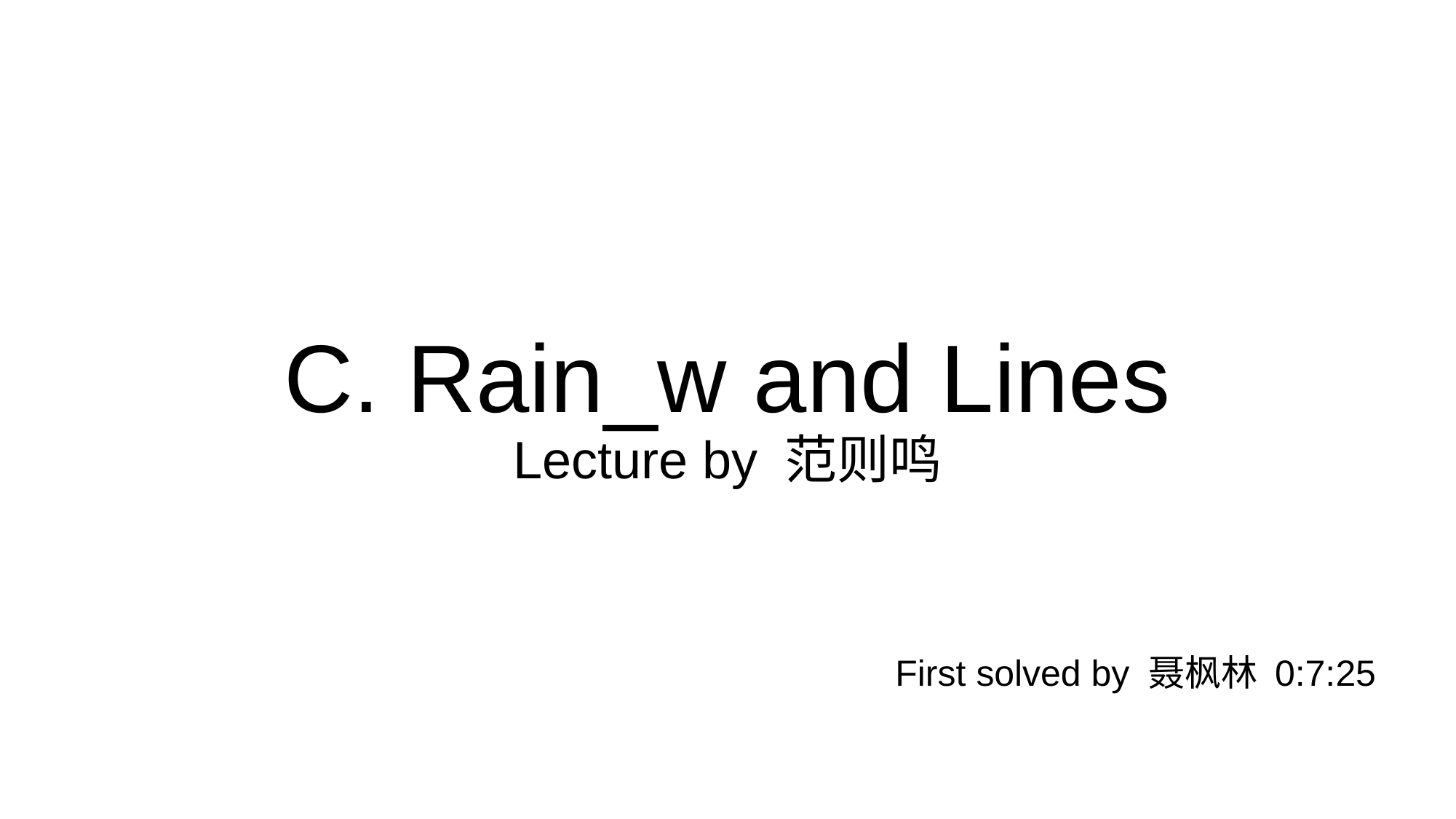

C. Rain_w and Lines
Lecture by 范则鸣
First solved by 聂枫林 0:7:25